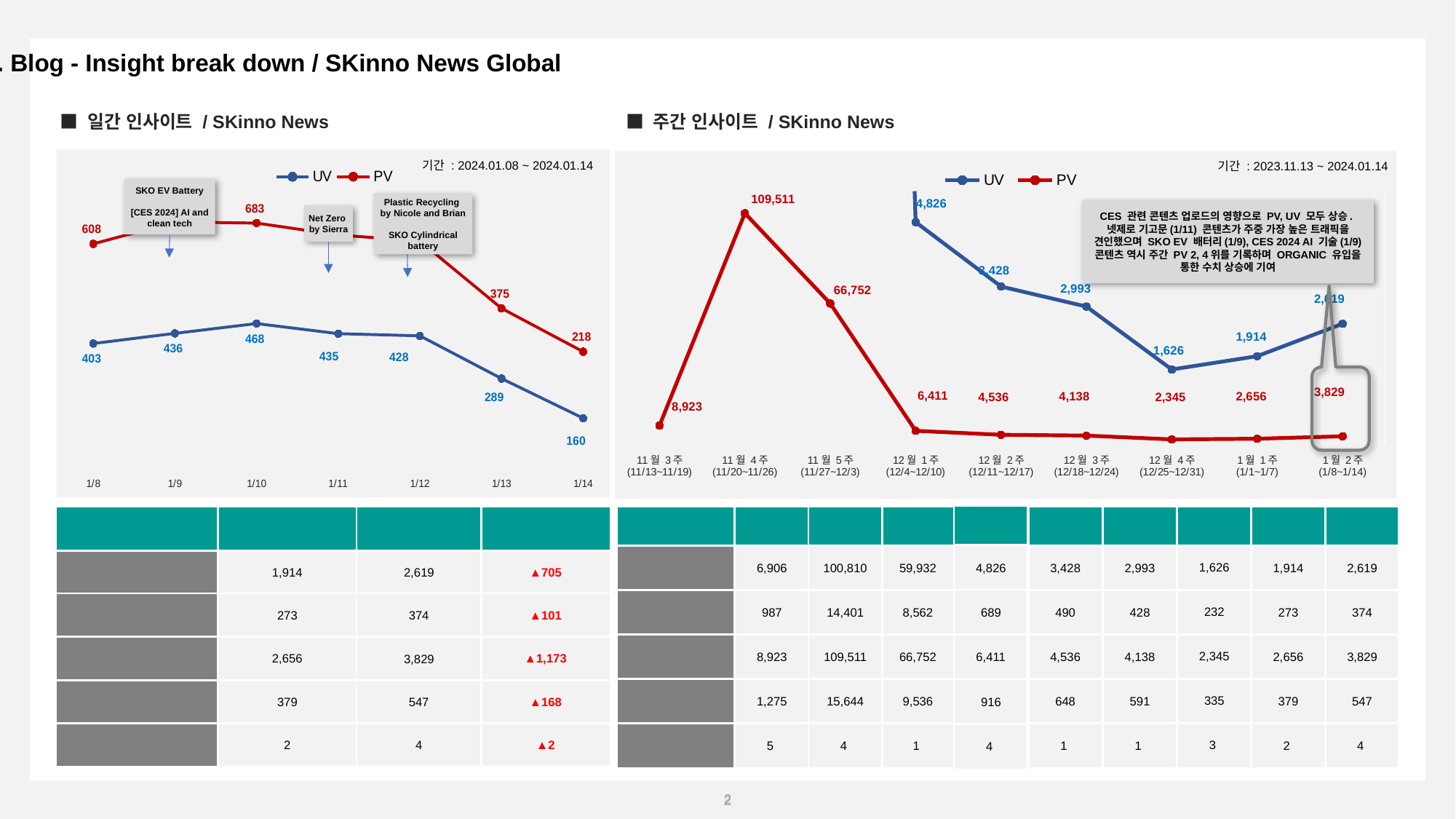

1-1. Blog - Insight break down / SKinno News Global
■ 일간 인사이트 / SKinno News
■ 주간 인사이트 / SKinno News

### Chart

| Category |  |  |
|---|---|---|
| 45299 | 403.0 | 608.0 |
| 45300 | 436.0 | 687.0 |
| 45301 | 468.0 | 683.0 |
| 45302 | 435.0 | 640.0 |
| 45303 | 428.0 | 618.0 |
| 45304 | 289.0 | 375.0 |
| 45305 | 160.0 | 218.0 |

### Chart

| Category |  |  |
|---|---|---|
| 11월 3주
(11/13~11/19) | 6906.0 | 8923.0 |
| 11월 4주
(11/20~11/26) | 100810.0 | 109511.0 |
| 11월 5주
(11/27~12/3) | 59932.0 | 66752.0 |
| 12월 1주
(12/4~12/10) | 4826.0 | 6411.0 |
| 12월 2주
(12/11~12/17) | 3428.0 | 4536.0 |
| 12월 3주
(12/18~12/24) | 2993.0 | 4138.0 |
| 12월 4주
(12/25~12/31) | 1626.0 | 2345.0 |
| 1월 1주
(1/1~1/7) | 1914.0 | 2656.0 |
| 1월 2주
(1/8~1/14) | 2619.0 | 3829.0 |
기간 : 2024.01.08 ~ 2024.01.14
기간 : 2023.11.13 ~ 2024.01.14
SKO EV Battery

[CES 2024] AI and clean tech
Plastic Recycling
by Nicole and Brian

SKO Cylindrical battery
CES 관련 콘텐츠 업로드의 영향으로 PV, UV 모두 상승.  넷제로 기고문(1/11) 콘텐츠가 주중 가장 높은 트래픽을 견인했으며 SKO EV 배터리(1/9), CES 2024 AI 기술(1/9) 콘텐츠 역시 주간 PV 2, 4위를 기록하며 ORGANIC 유입을 통한 수치 상승에 기여
Net Zero
by Sierra

| 12월1주 |
| --- |
| 4,826 |
| 689 |
| 6,411 |
| 916 |
| 4 |
| 날짜 |
| --- |
| 주간 총 방문자 수 |
| 일 방문자 수 |
| 주간 총 페이지뷰 |
| 일페이지뷰 |
| 콘텐츠 |
| 11월3주 |
| --- |
| 6,906 |
| 987 |
| 8,923 |
| 1,275 |
| 5 |
| 11월4주 |
| --- |
| 100,810 |
| 14,401 |
| 109,511 |
| 15,644 |
| 4 |
| 11월5주 |
| --- |
| 59,932 |
| 8,562 |
| 66,752 |
| 9,536 |
| 1 |
| 12월2주 |
| --- |
| 3,428 |
| 490 |
| 4,536 |
| 648 |
| 1 |
| 12월3주 |
| --- |
| 2,993 |
| 428 |
| 4,138 |
| 591 |
| 1 |
| 12월4주 |
| --- |
| 1,626 |
| 232 |
| 2,345 |
| 335 |
| 3 |
| 1월1주 |
| --- |
| 1,914 |
| 273 |
| 2,656 |
| 379 |
| 2 |
| 1월 2주 |
| --- |
| 2,619 |
| 374 |
| 3,829 |
| 547 |
| 4 |
| 구분 | 전주 | 금주 | 증감 |
| --- | --- | --- | --- |
| 주간 총 방문자 수 | 1,914 | 2,619 | ▲705 |
| 일 방문자 수 | 273 | 374 | ▲101 |
| 주간 총 페이지뷰 | 2,656 | 3,829 | ▲1,173 |
| 일페이지뷰 | 379 | 547 | ▲168 |
| 콘텐츠 | 2 | 4 | ▲2 |